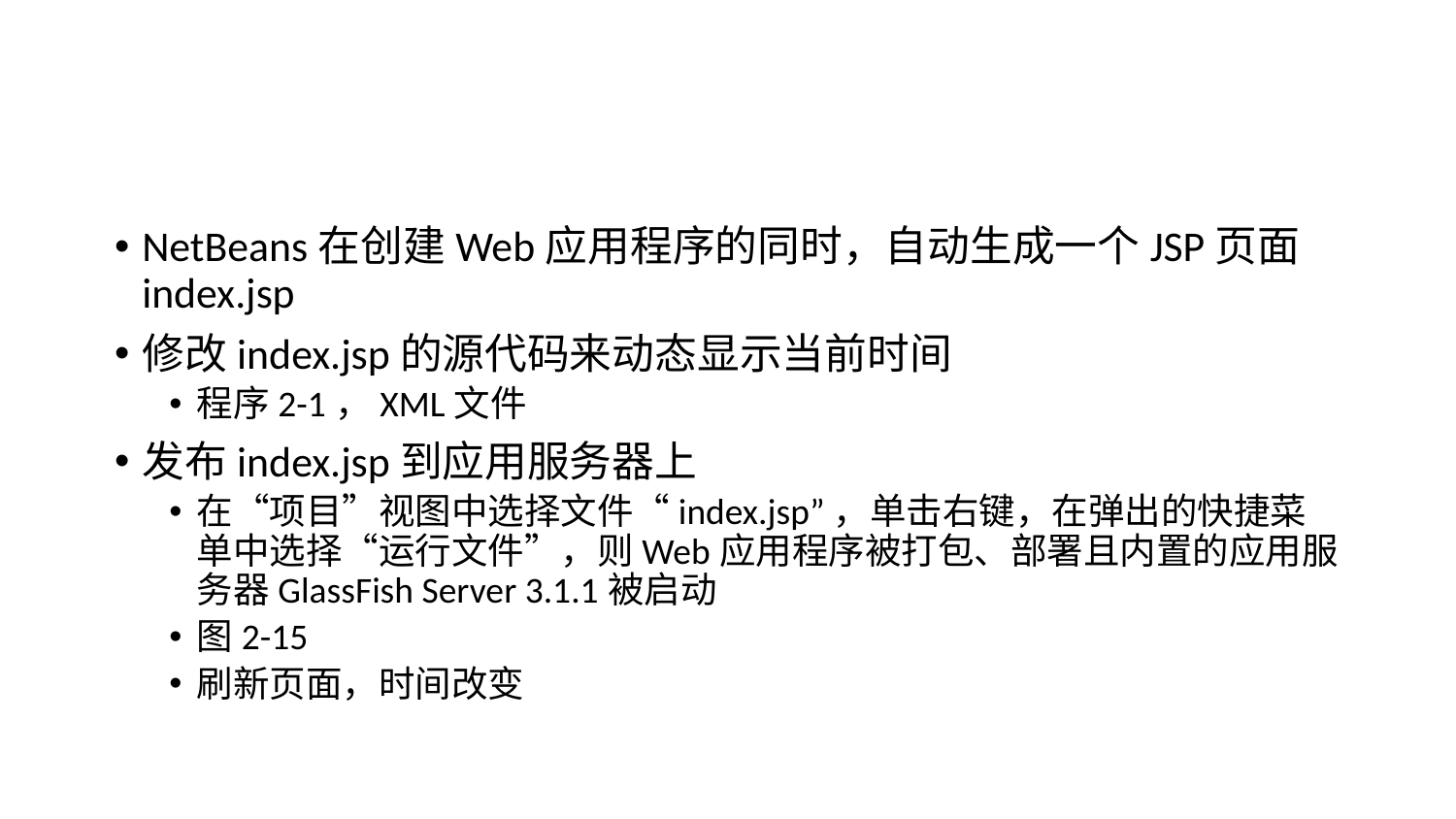

#
NetBeans在创建Web应用程序的同时，自动生成一个JSP页面index.jsp
修改index.jsp的源代码来动态显示当前时间
程序2-1，XML文件
发布index.jsp到应用服务器上
在“项目”视图中选择文件“index.jsp”，单击右键，在弹出的快捷菜单中选择“运行文件”，则Web应用程序被打包、部署且内置的应用服务器GlassFish Server 3.1.1被启动
图2-15
刷新页面，时间改变